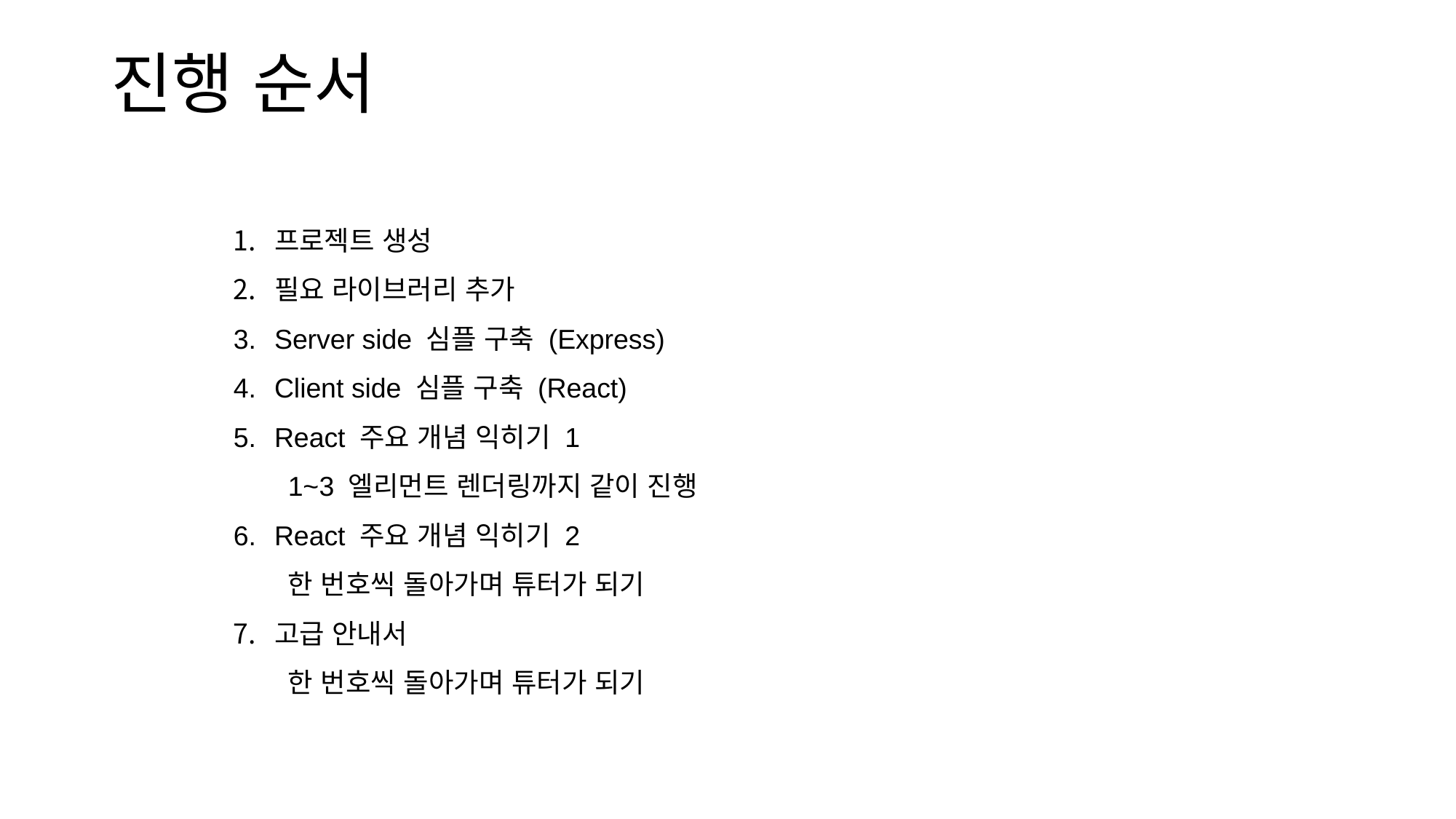

# 진행 순서
프로젝트 생성
필요 라이브러리 추가
Server side 심플 구축 (Express)
Client side 심플 구축 (React)
React 주요 개념 익히기 1
1~3 엘리먼트 렌더링까지 같이 진행
React 주요 개념 익히기 2
한 번호씩 돌아가며 튜터가 되기
고급 안내서
한 번호씩 돌아가며 튜터가 되기